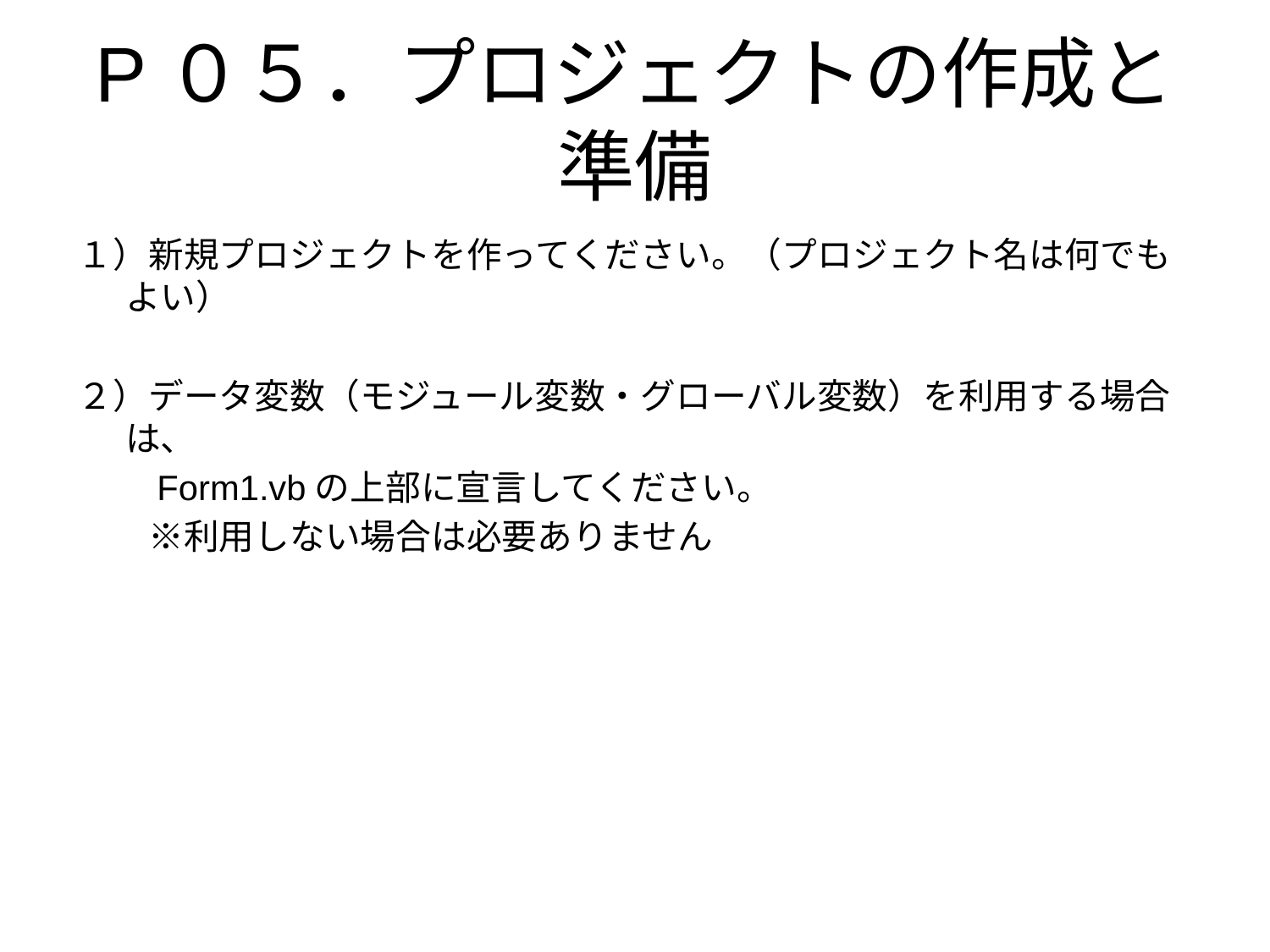

# P０５．プロジェクトの作成と準備
１）新規プロジェクトを作ってください。（プロジェクト名は何でもよい）

２）データ変数（モジュール変数・グローバル変数）を利用する場合は、
　　Form1.vbの上部に宣言してください。
　　※利用しない場合は必要ありません